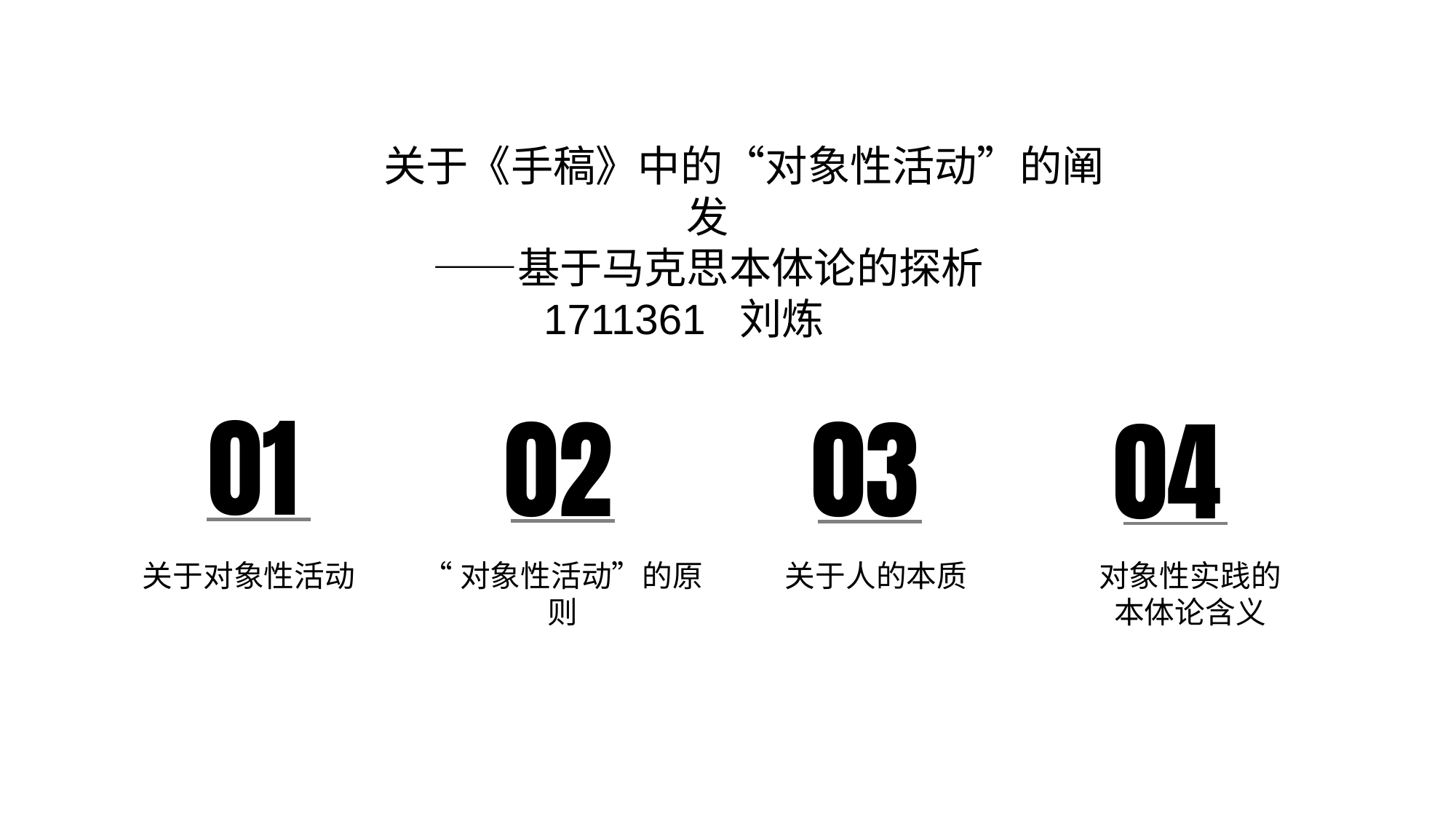

CON关于《手稿》中的“对象性活动”的阐发
——基于马克思本体论的探析
1711361  刘炼NT
01
02
03
04
“对象性活动”的原则
关于对象性活动
关于人的本质
对象性实践的
本体论含义